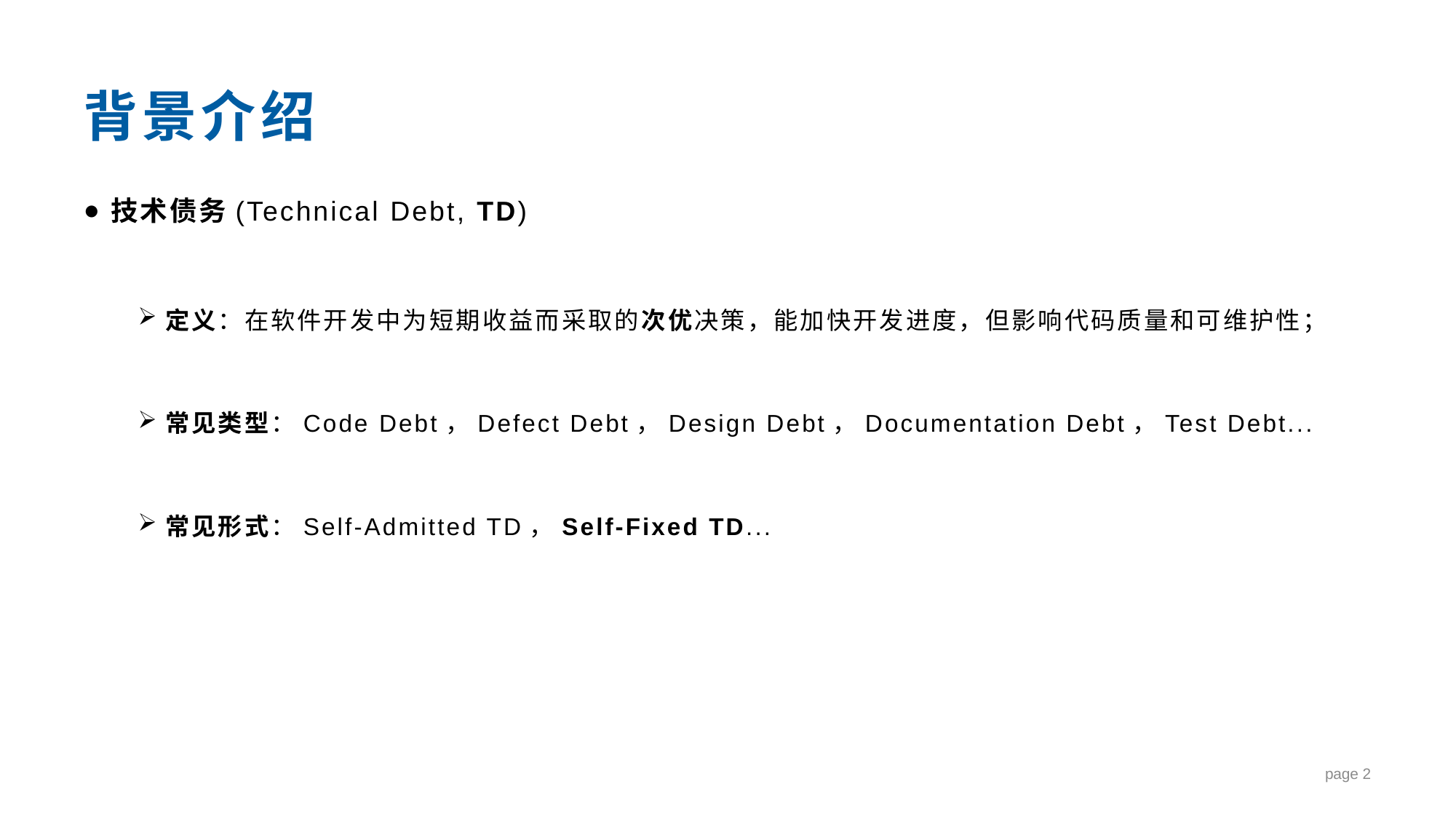

# 背景介绍
技术债务(Technical Debt, TD)

定义：在软件开发中为短期收益而采取的次优决策，能加快开发进度，但影响代码质量和可维护性；

常见类型：Code Debt，Defect Debt，Design Debt，Documentation Debt，Test Debt...

常见形式：Self-Admitted TD，Self-Fixed TD...

page 2